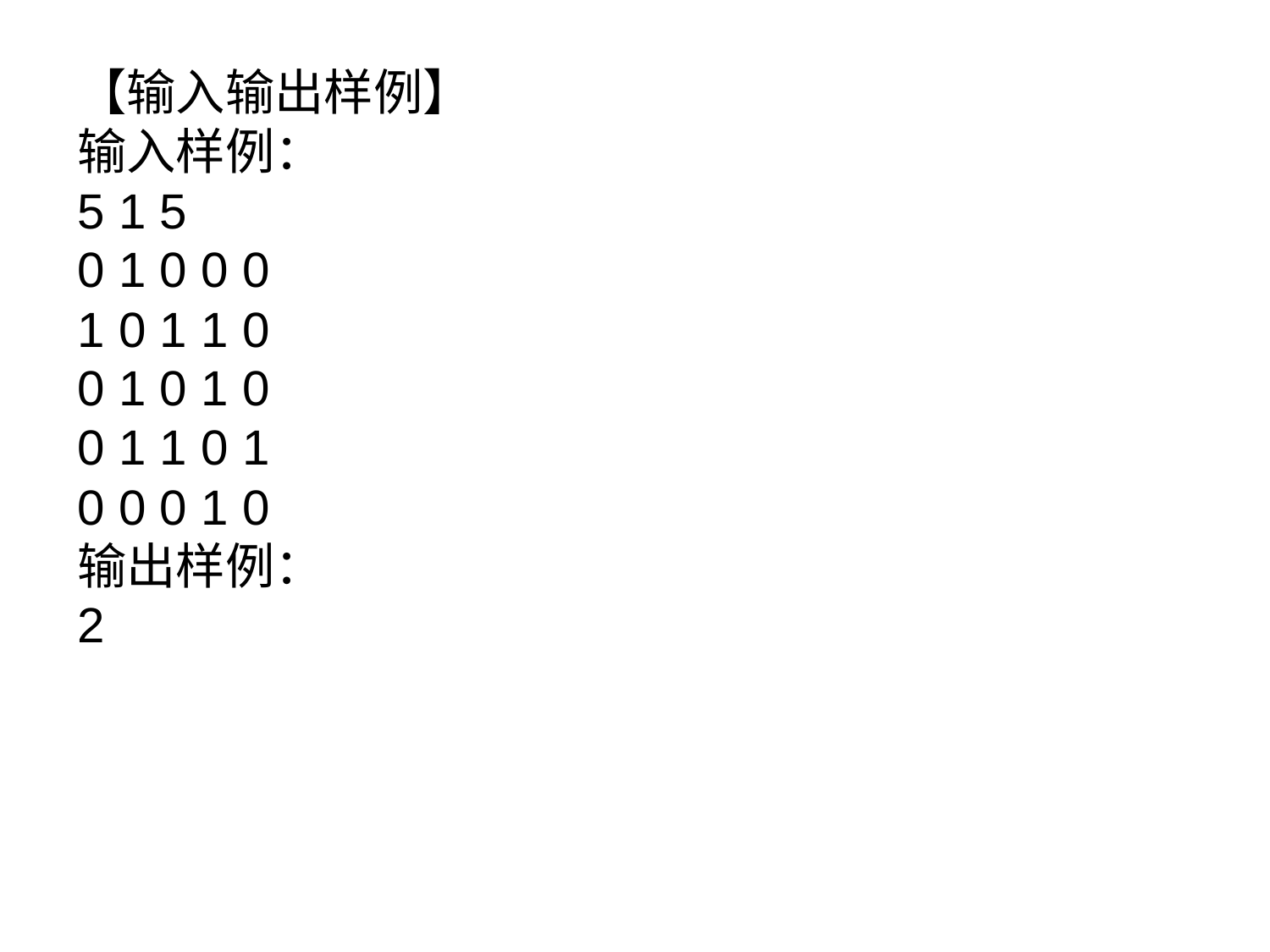

【输入输出样例】
输入样例：
5 1 5
0 1 0 0 0
1 0 1 1 0
0 1 0 1 0
0 1 1 0 1
0 0 0 1 0
输出样例：
2